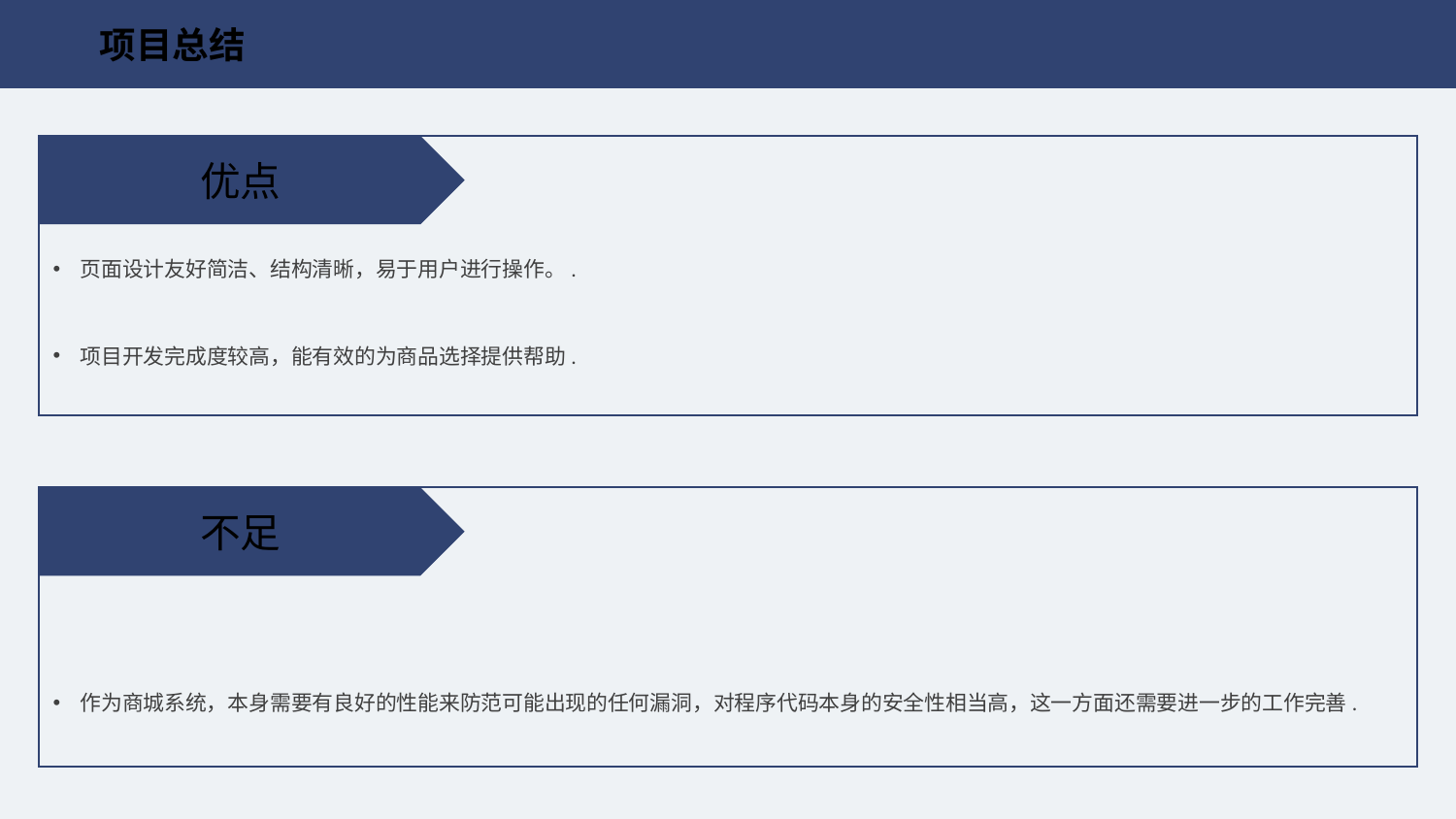

项目总结

优点
页面设计友好简洁、结构清晰，易于用户进行操作。.
项目开发完成度较高，能有效的为商品选择提供帮助.

不足
作为商城系统，本身需要有良好的性能来防范可能出现的任何漏洞，对程序代码本身的安全性相当高，这一方面还需要进一步的工作完善.